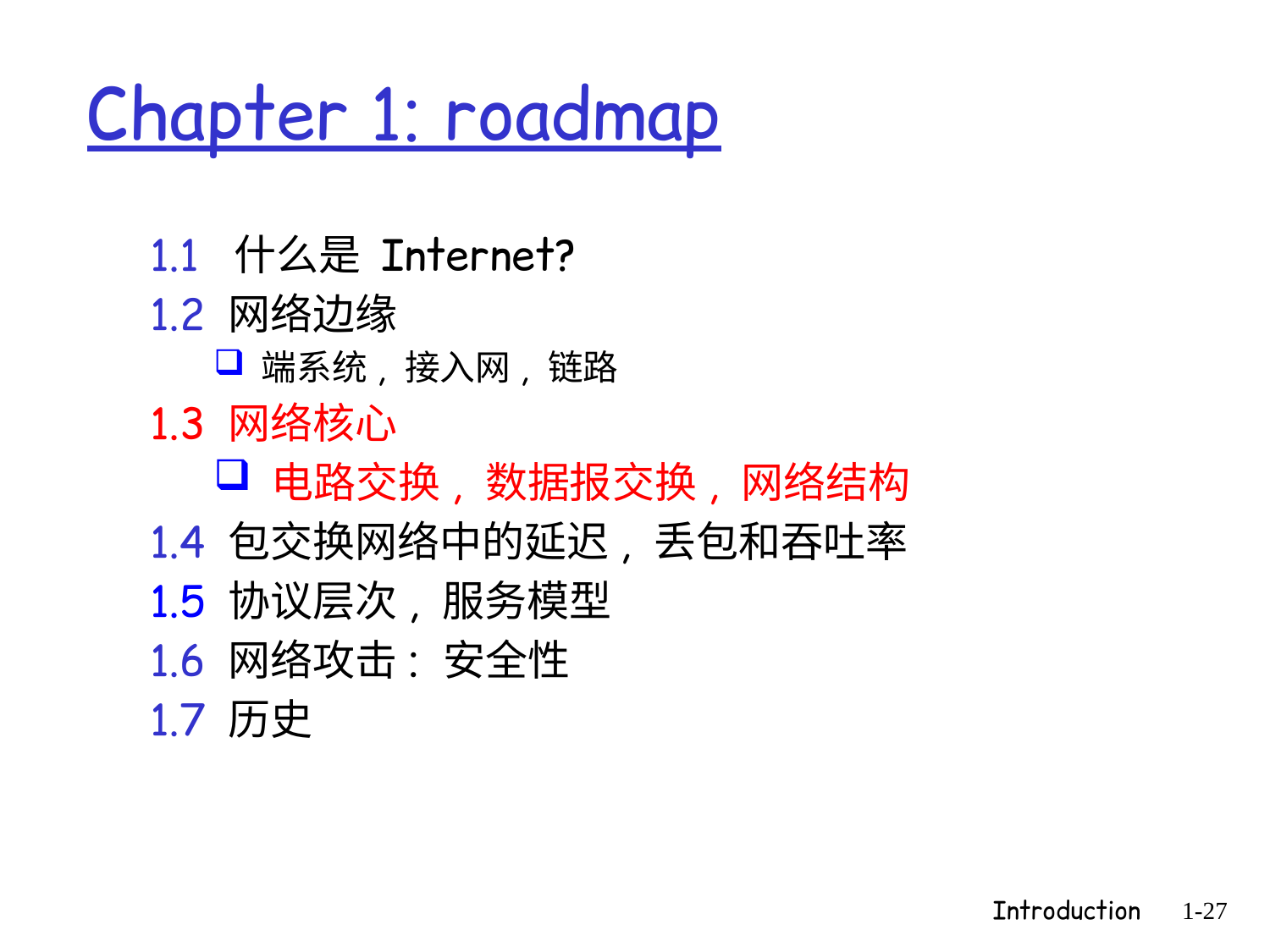

# Chapter 1: roadmap
1.1  什么是 Internet?
1.2 网络边缘
 端系统, 接入网, 链路
1.3 网络核心
 电路交换, 数据报交换, 网络结构
1.4 包交换网络中的延迟, 丢包和吞吐率
1.5 协议层次, 服务模型
1.6 网络攻击: 安全性
1.7 历史

 Introduction
1-27